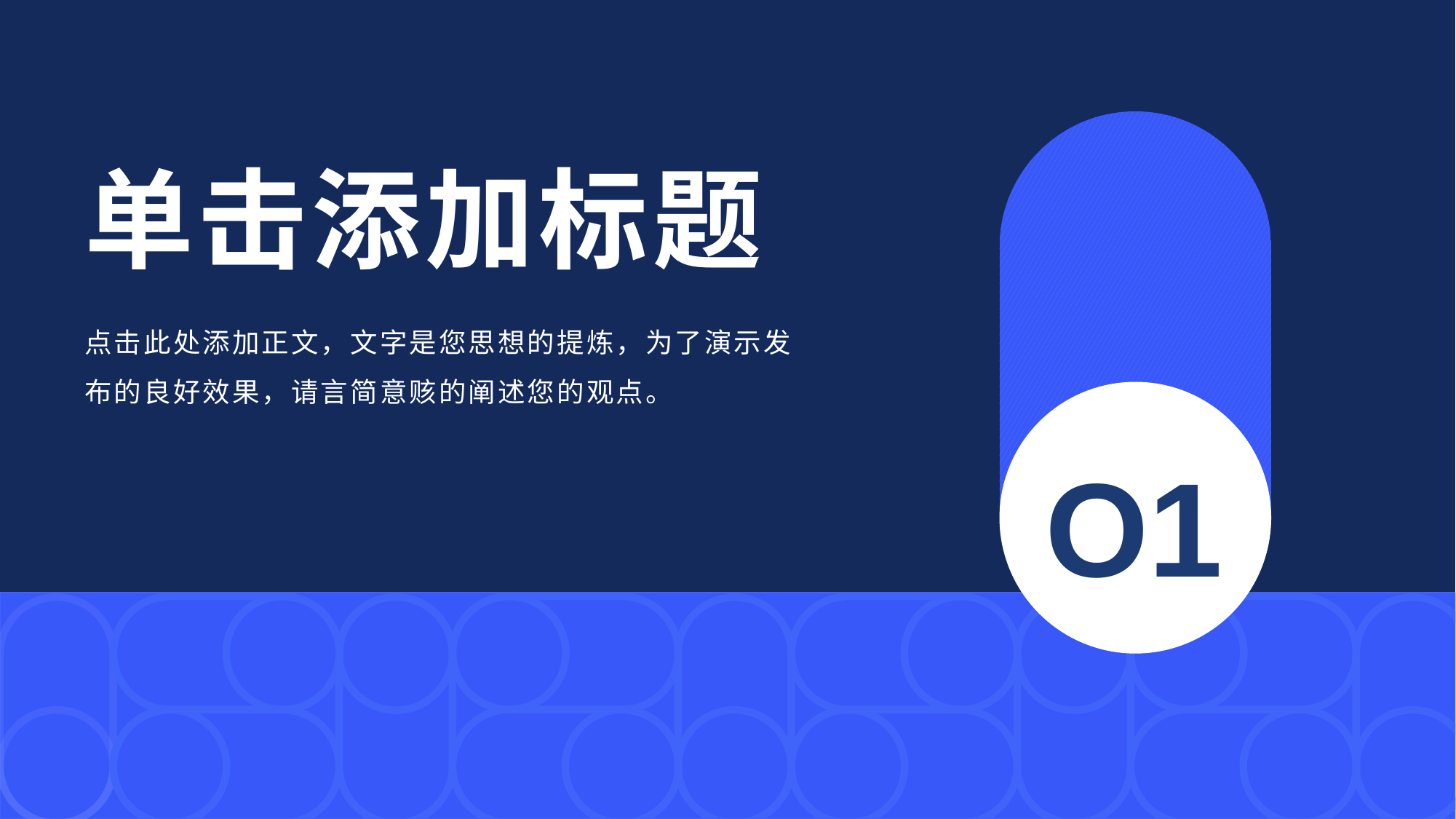

# 单击添加标题
点击此处添加正文，文字是您思想的提炼，为了演示发布的良好效果，请言简意赅的阐述您的观点。
O1